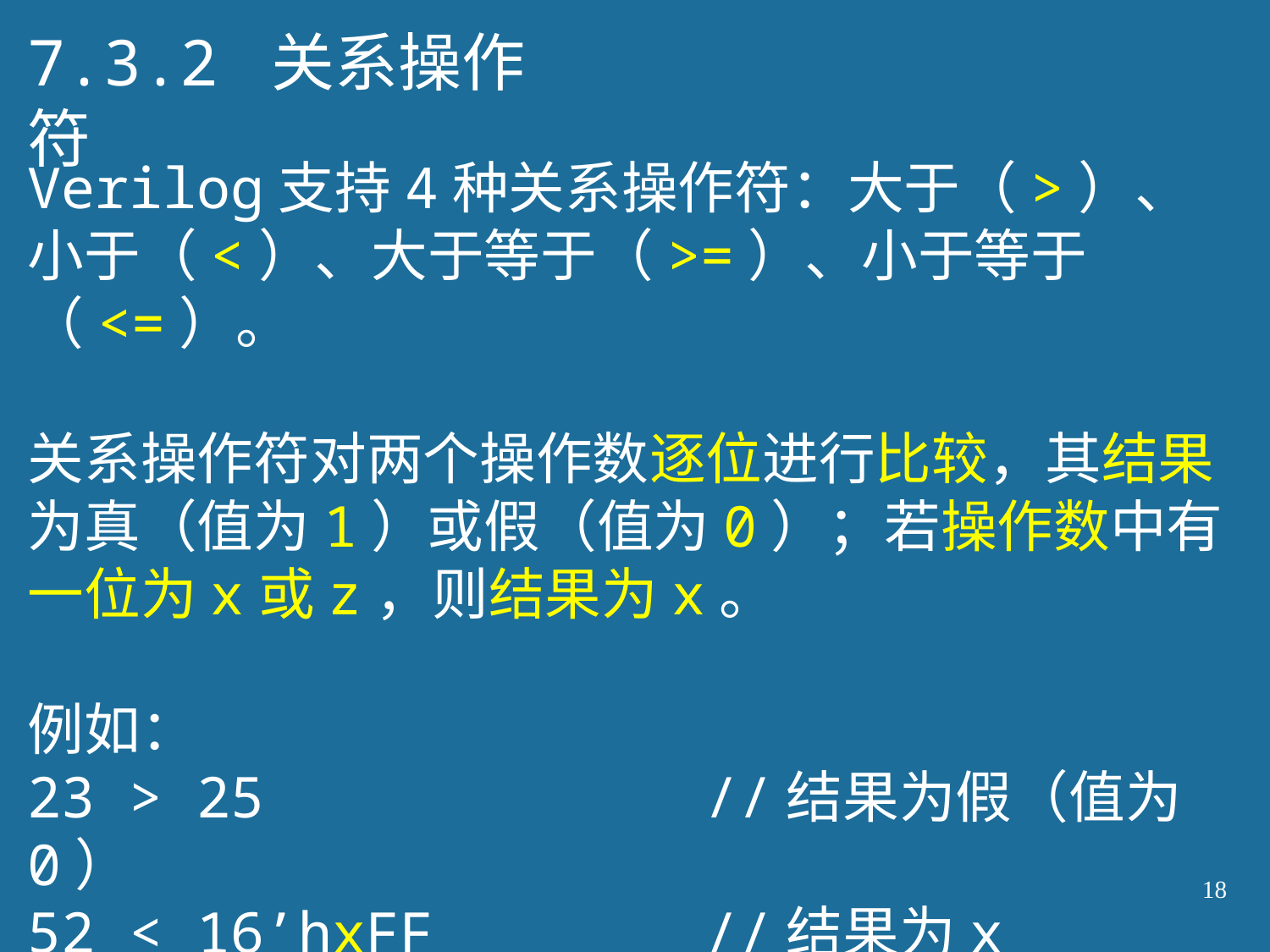

7.3.2 关系操作符
Verilog支持4种关系操作符：大于（>）、小于（<）、大于等于（>=）、小于等于（<=）。

关系操作符对两个操作数逐位进行比较，其结果为真（值为1）或假（值为0）；若操作数中有一位为x或z，则结果为x。

例如：
23 > 25             //结果为假（值为0）
52 < 16’hxFF        //结果为x

18